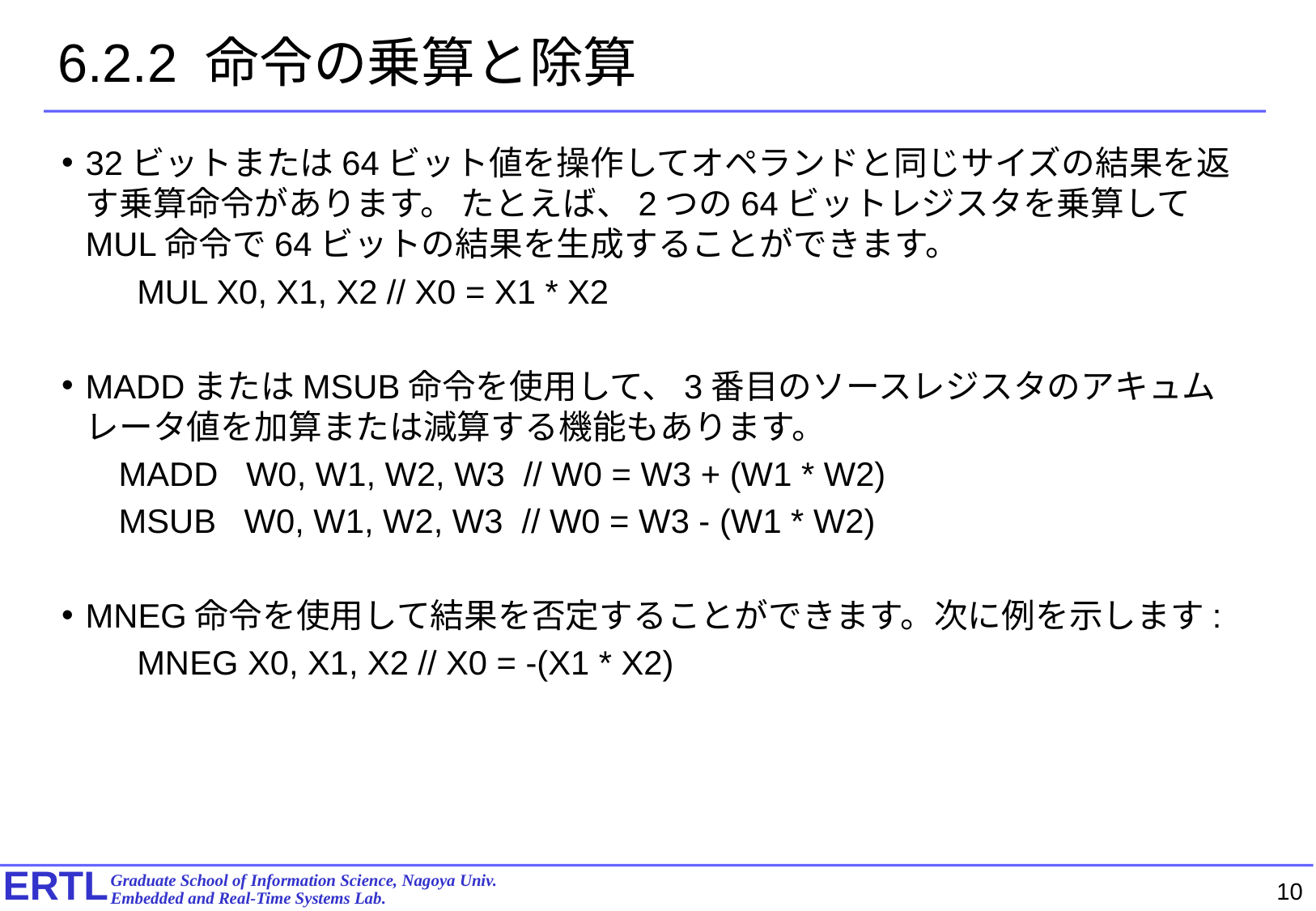

# 6.2.2 命令の乗算と除算
32ビットまたは64ビット値を操作してオペランドと同じサイズの結果を返す乗算命令があります。 たとえば、2つの64ビットレジスタを乗算してMUL命令で64ビットの結果を生成することができます。
　　MUL X0, X1, X2 // X0 = X1 * X2

MADDまたはMSUB命令を使用して、3番目のソースレジスタのアキュムレータ値を加算または減算する機能もあります。
 MADD   W0, W1, W2, W3  // W0 = W3 + (W1 * W2)
 MSUB   W0, W1, W2, W3  // W0 = W3 - (W1 * W2)

MNEG命令を使用して結果を否定することができます。次に例を示します:
　　MNEG X0, X1, X2 // X0 = -(X1 * X2)

10